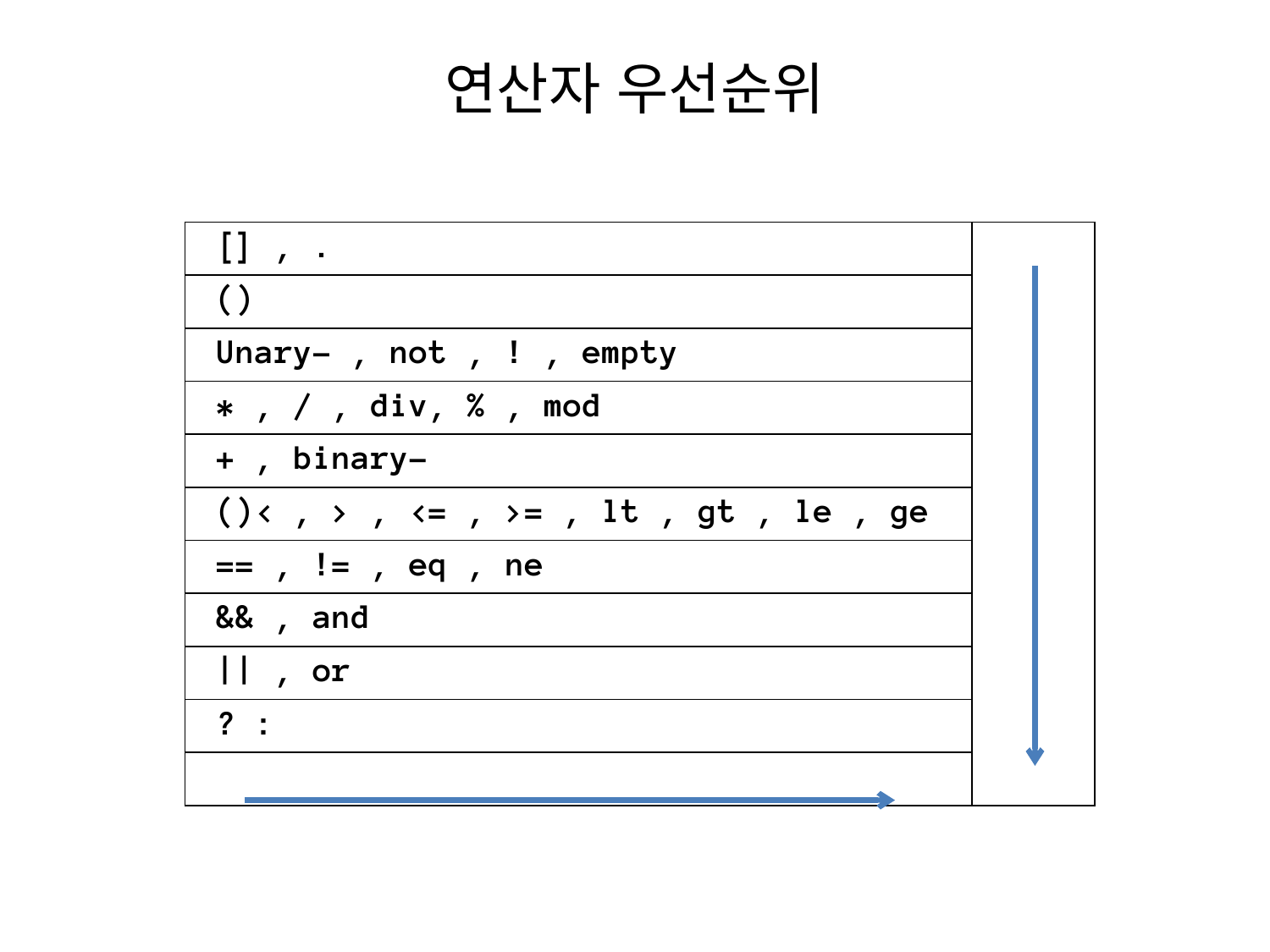

# 연산자 우선순위
| [] , . |  |
| --- | --- |
| () |  |
| Unary- , not , ! , empty |  |
| \* , / , div, % , mod |  |
| + , binary- |  |
| ()< , > , <= , >= , lt , gt , le , ge |  |
| == , != , eq , ne |  |
| && , and |  |
| || , or |  |
| ? : |  |
|  |  |